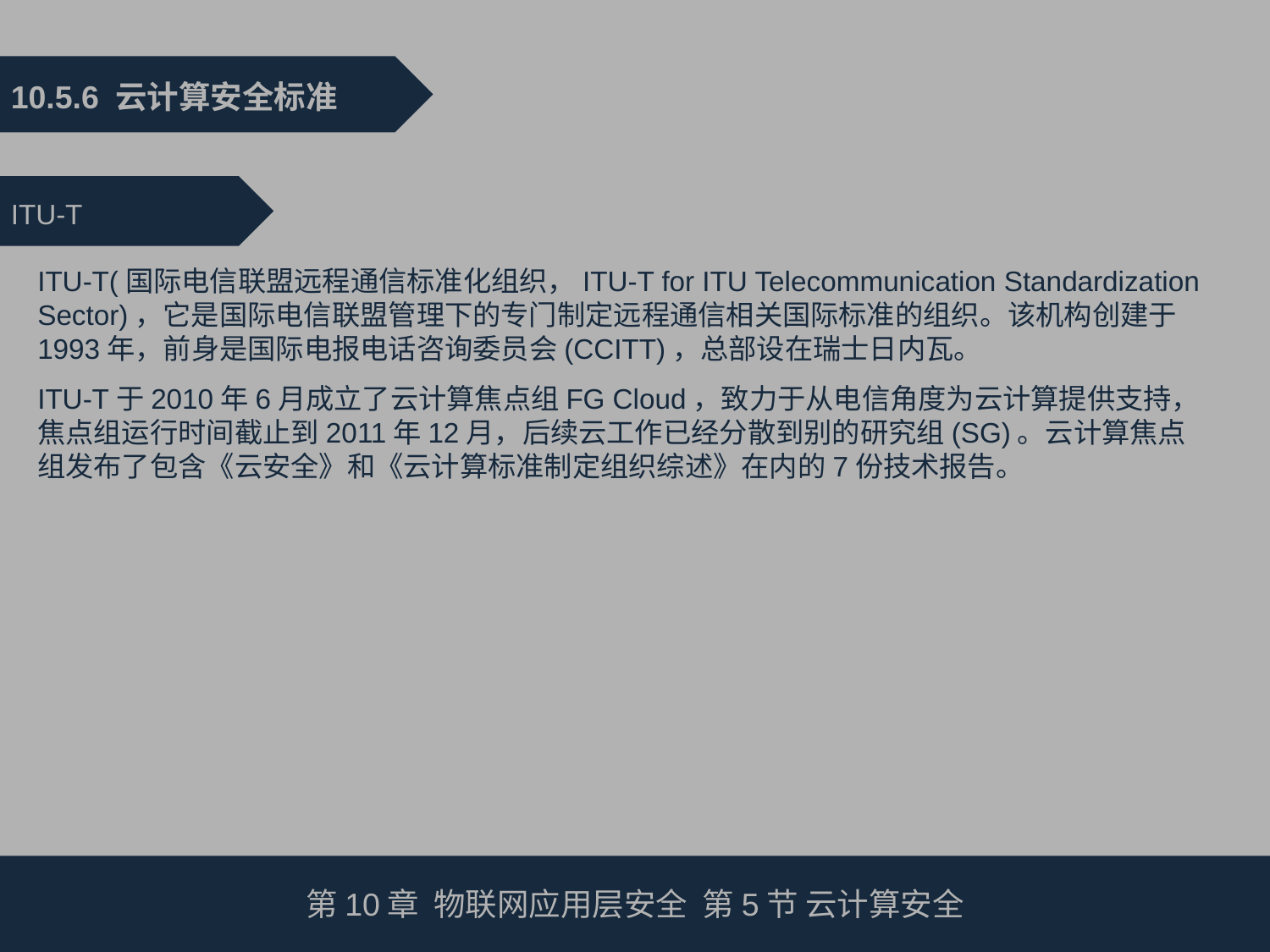

10.5.6 云计算安全标准
ITU-T
ITU-T(国际电信联盟远程通信标准化组织，ITU-T for ITU Telecommunication Standardization Sector)，它是国际电信联盟管理下的专门制定远程通信相关国际标准的组织。该机构创建于1993年，前身是国际电报电话咨询委员会(CCITT)，总部设在瑞士日内瓦。
ITU-T于2010年6月成立了云计算焦点组FG Cloud，致力于从电信角度为云计算提供支持，焦点组运行时间截止到2011年12月，后续云工作已经分散到别的研究组(SG)。云计算焦点组发布了包含《云安全》和《云计算标准制定组织综述》在内的7份技术报告。